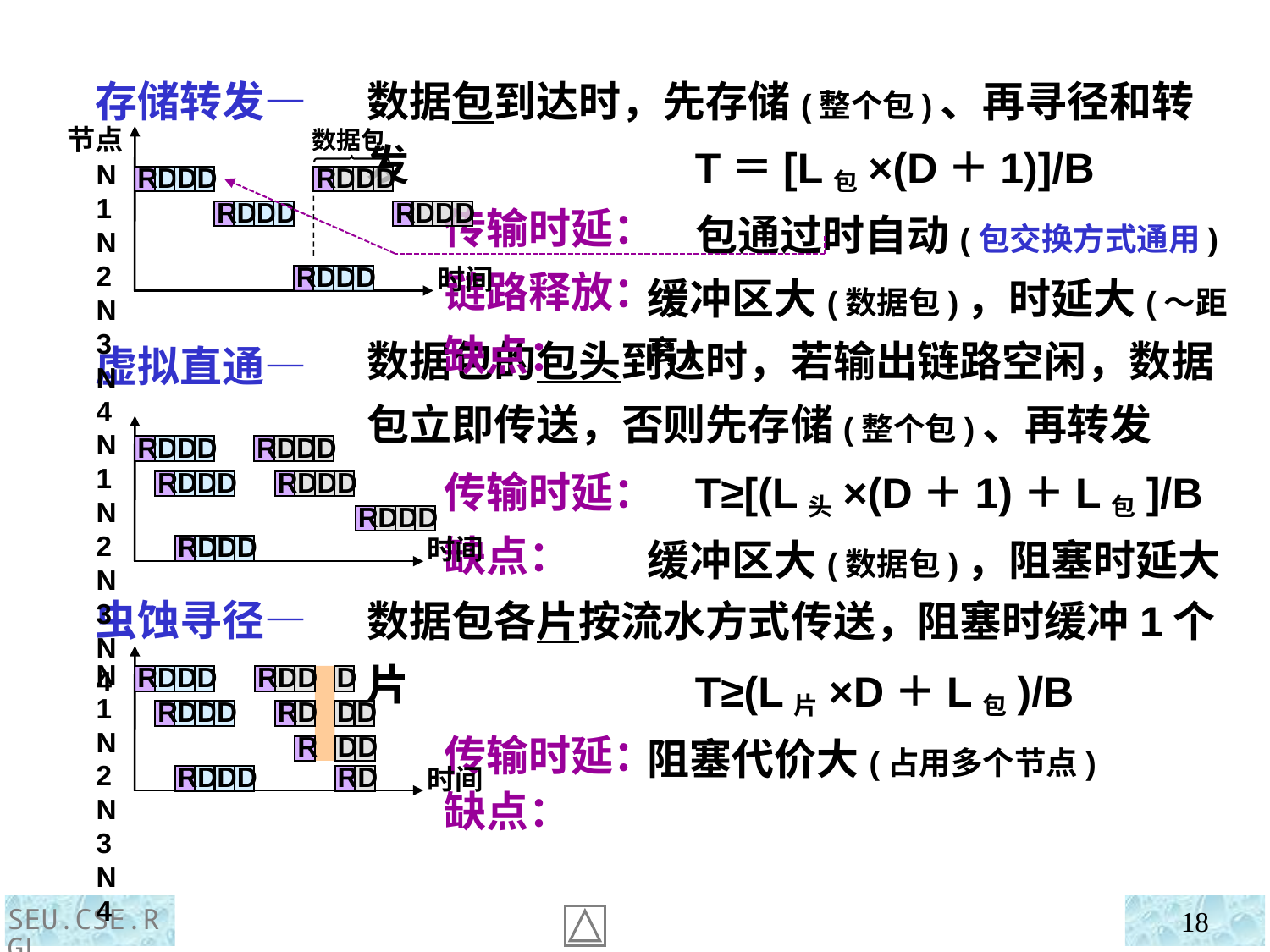

存储转发—

     虚拟直通—

     虫蚀寻径—
数据包到达时，先存储(整个包)、再寻径和转发
       传输时延：
       链路释放：
       缺点：
    T＝[L包×(D＋1)]/B
    包通过时自动(包交换方式通用)
缓冲区大(数据包)，时延大(～距离)

节点
数据包
N1
N2
N3
N4
R
D
D
D
R
D
D
D
R
D
D
D
R
D
D
D
R
D
D
D
时间

数据包的包头到达时，若输出链路空闲，数据包立即传送，否则先存储(整个包)、再转发
       传输时延：
       缺点：
N1
N2
N3
N4
R
D
D
D
R
D
D
D
R
D
D
D
R
D
D
D
R
D
D
D
R
D
D
D
时间
    T≥[(L头×(D＋1)＋L包]/B
缓冲区大(数据包)，阻塞时延大
数据包各片按流水方式传送，阻塞时缓冲1个片
       传输时延：
       缺点：
    T≥(L片×D＋L包)/B
阻塞代价大(占用多个节点)
N1
N2
N3
N4

R
D
D
D
R
D
D
D
R
D
D
D
R
D
D
D
R
D
D
R
D
D
D
R
D
时间
SEU.CSE.RGL
18